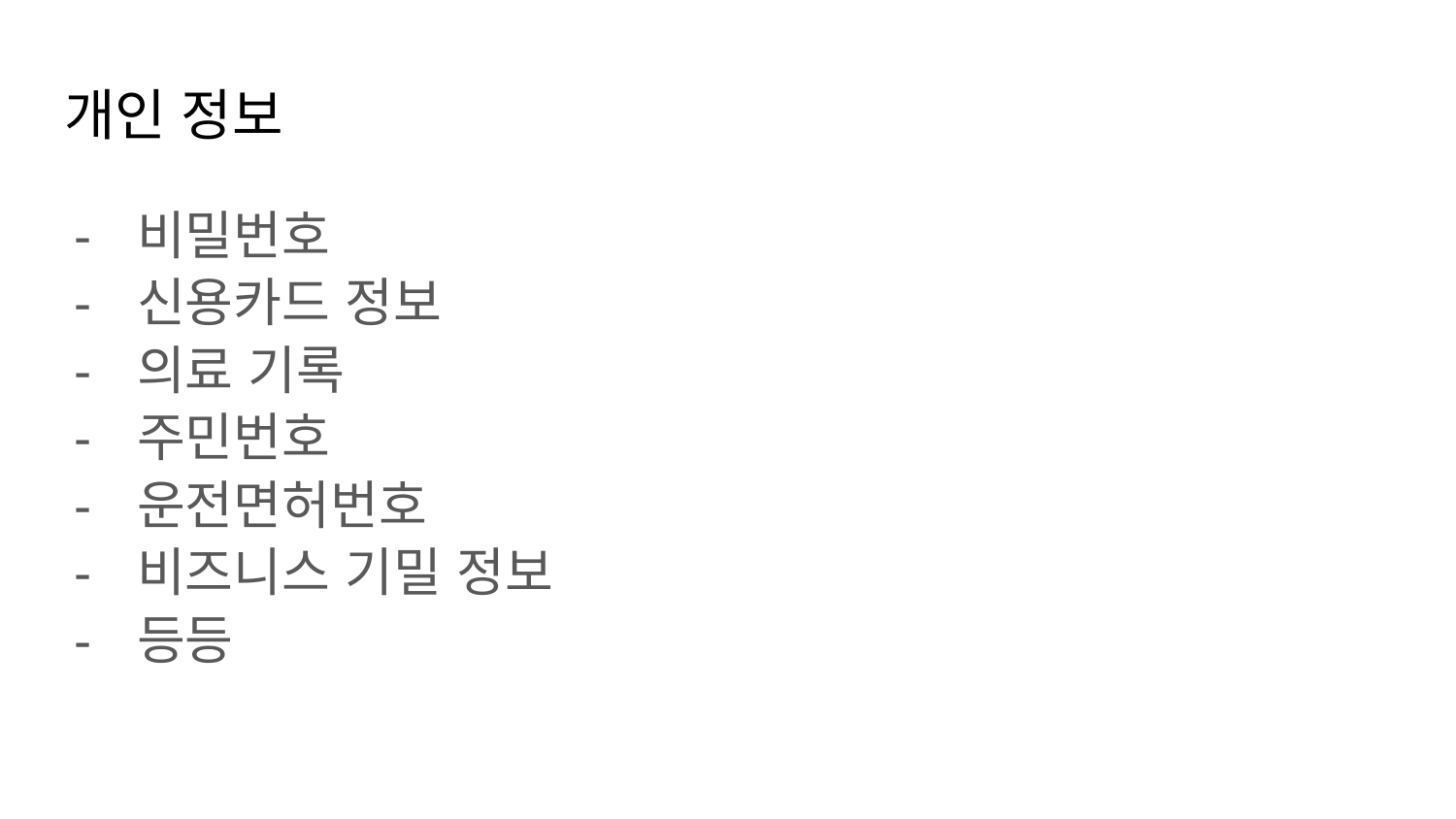

# 개인 정보
비밀번호
신용카드 정보
의료 기록
주민번호
운전면허번호
비즈니스 기밀 정보
등등